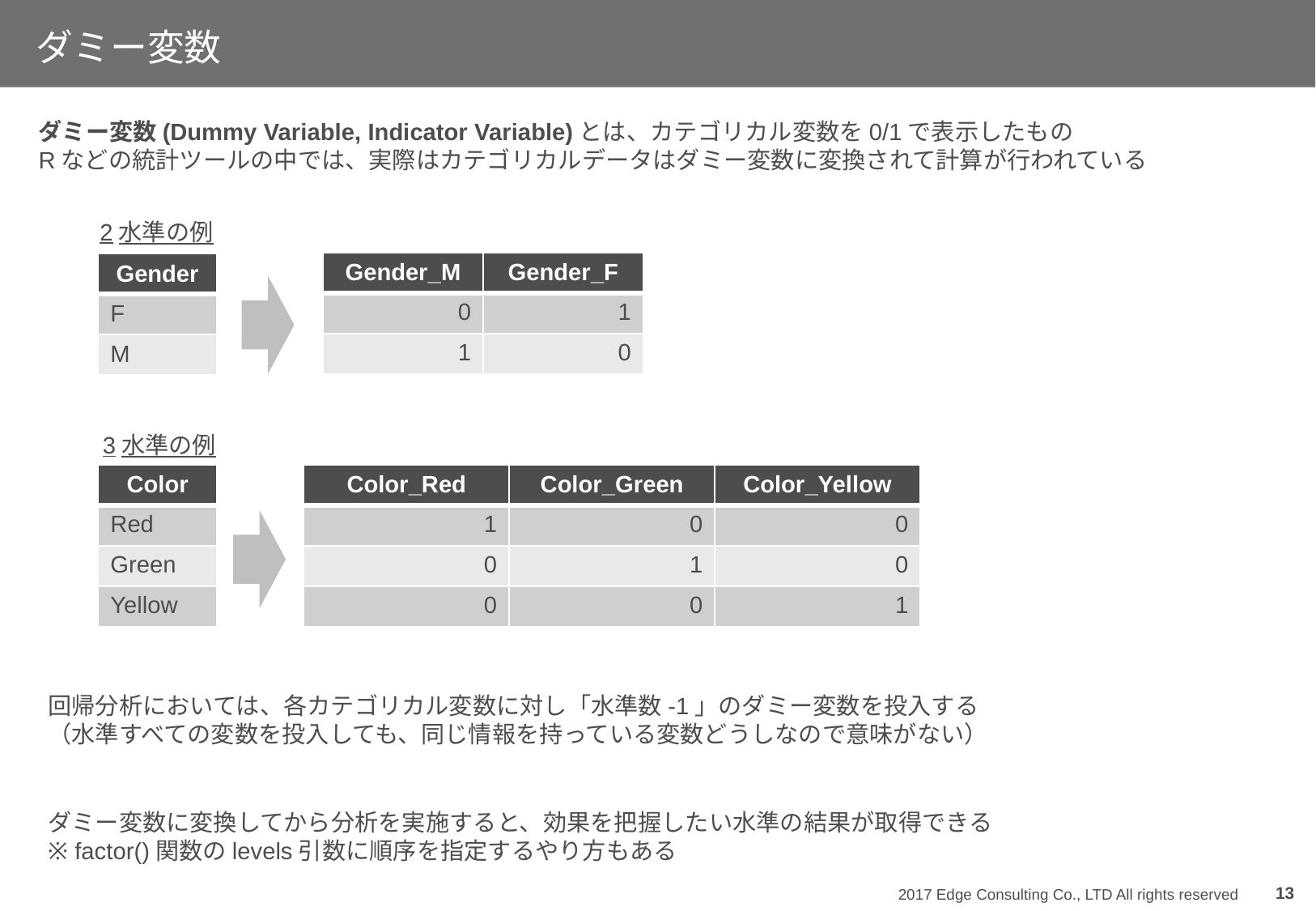

# ダミー変数
ダミー変数(Dummy Variable, Indicator Variable)とは、カテゴリカル変数を0/1で表示したもの
Rなどの統計ツールの中では、実際はカテゴリカルデータはダミー変数に変換されて計算が行われている

2水準の例
| Gender\_M | Gender\_F |
| --- | --- |
| 0 | 1 |
| 1 | 0 |
| Gender |
| --- |
| F |
| M |

3水準の例
| Color |
| --- |
| Red |
| Green |
| Yellow |
| Color\_Red | Color\_Green | Color\_Yellow |
| --- | --- | --- |
| 1 | 0 | 0 |
| 0 | 1 | 0 |
| 0 | 0 | 1 |

回帰分析においては、各カテゴリカル変数に対し「水準数-1」のダミー変数を投入する
（水準すべての変数を投入しても、同じ情報を持っている変数どうしなので意味がない）
ダミー変数に変換してから分析を実施すると、効果を把握したい水準の結果が取得できる
※ factor()関数のlevels引数に順序を指定するやり方もある
13